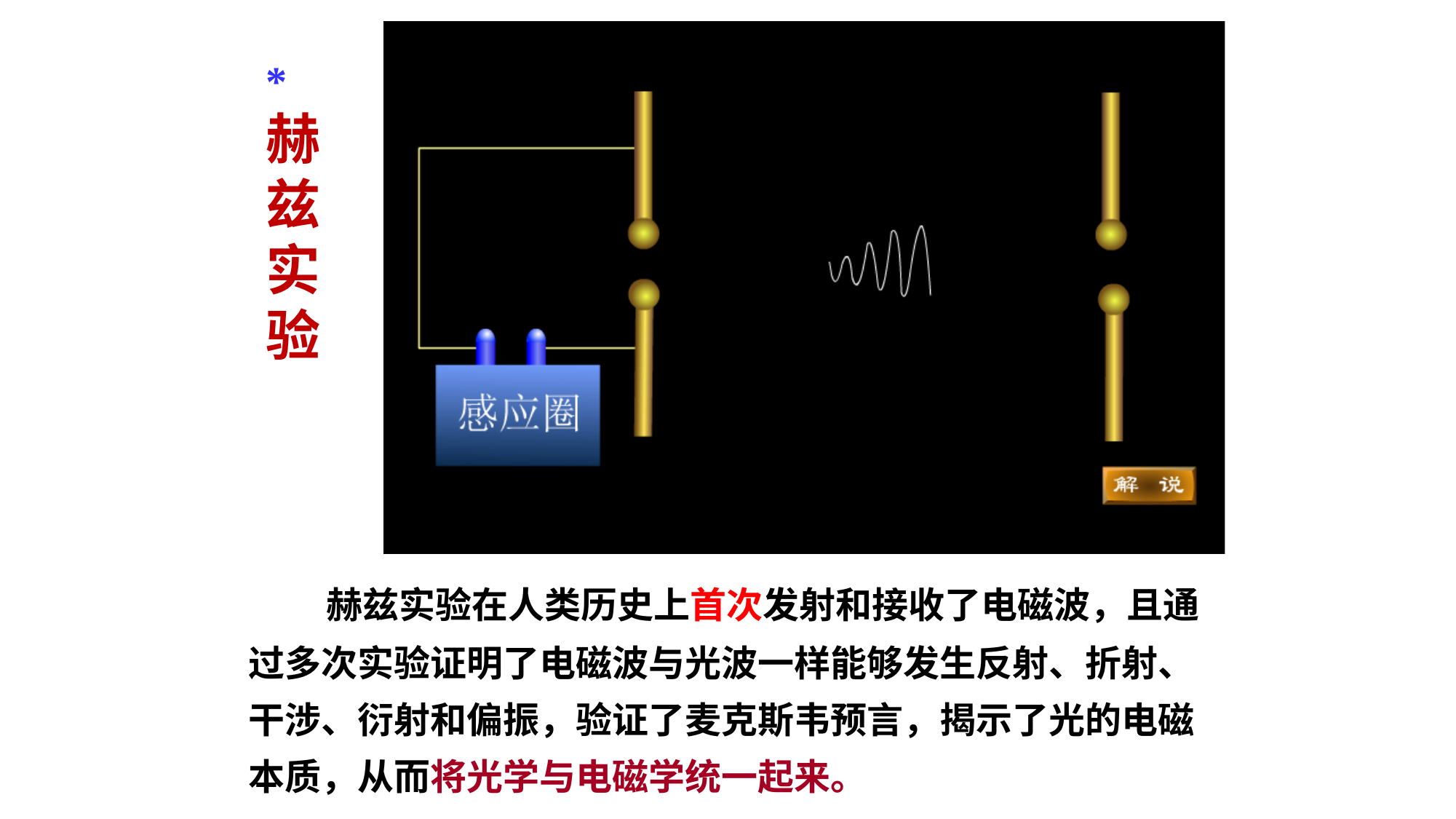

*赫兹实验

       赫兹实验在人类历史上首次发射和接收了电磁波，且通过多次实验证明了电磁波与光波一样能够发生反射、折射、干涉、衍射和偏振，验证了麦克斯韦预言，揭示了光的电磁本质，从而将光学与电磁学统一起来。